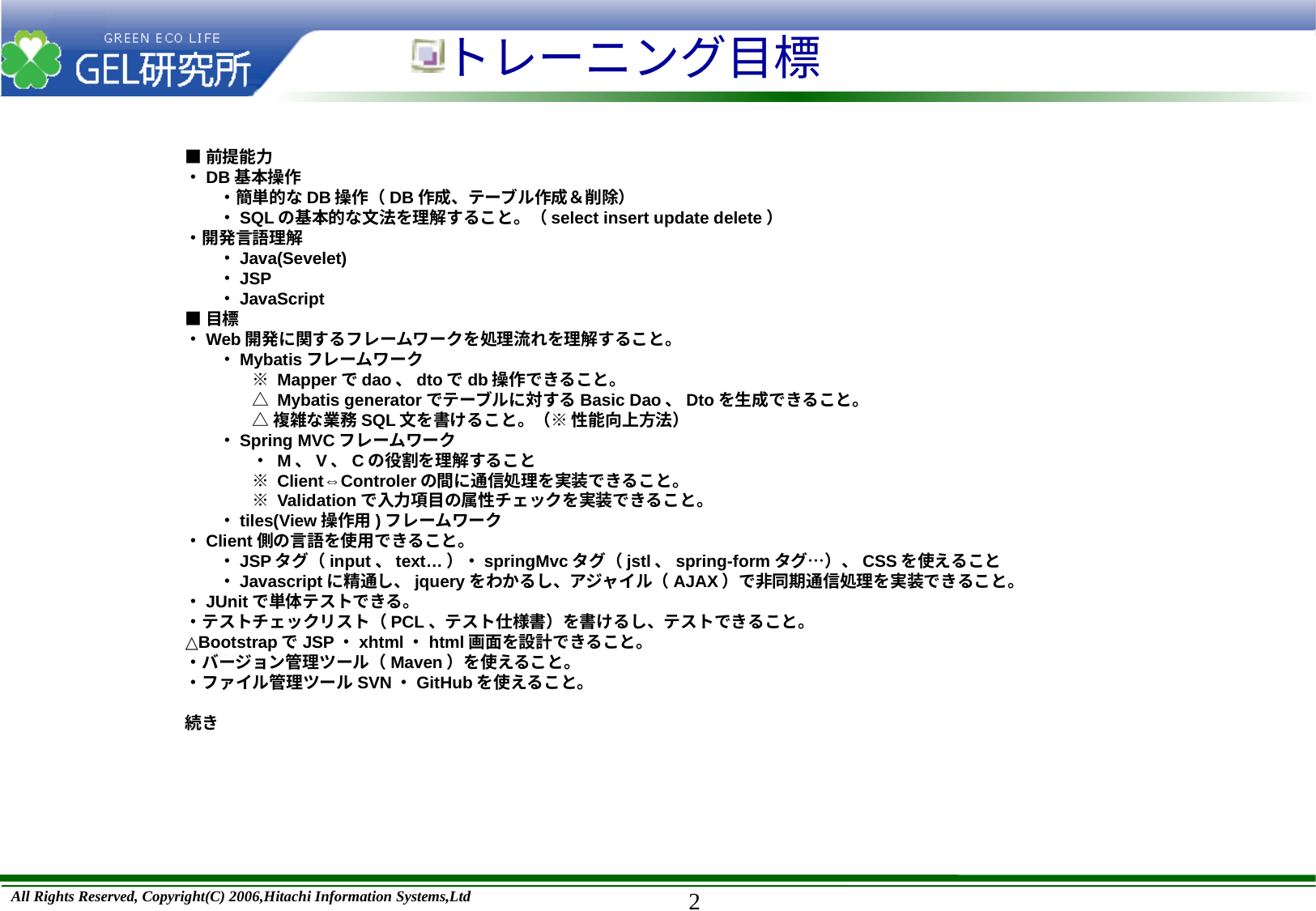

# トレーニング目標
■前提能力
・DB基本操作
　　・簡単的なDB操作（DB作成、テーブル作成＆削除）
　　・SQLの基本的な文法を理解すること。（select insert update delete）
・開発言語理解
　　・Java(Sevelet)
　　・JSP
　　・JavaScript
■目標
・Web開発に関するフレームワークを処理流れを理解すること。
　　・Mybatisフレームワーク
　　　　※ Mapperでdao、dtoでdb操作できること。
　　　　△ Mybatis generatorでテーブルに対するBasic Dao、Dtoを生成できること。
　　　　△ 複雑な業務SQL文を書けること。（※ 性能向上方法）
　　・Spring MVCフレームワーク
　　　　・ M、V、Cの役割を理解すること
　　　　※ Client⇔Controlerの間に通信処理を実装できること。
　　　　※ Validationで入力項目の属性チェックを実装できること。
　　・tiles(View操作用)フレームワーク
・Client側の言語を使用できること。
　　・JSPタグ（input、text…）・springMvcタグ（jstl、spring-formタグ…）、CSSを使えること
　　・Javascriptに精通し、jqueryをわかるし、アジャイル（AJAX）で非同期通信処理を実装できること。
・JUnitで単体テストできる。
・テストチェックリスト（PCL、テスト仕様書）を書けるし、テストできること。
△BootstrapでJSP・xhtml・html画面を設計できること。
・バージョン管理ツール（Maven）を使えること。
・ファイル管理ツールSVN・GitHubを使えること。

続き